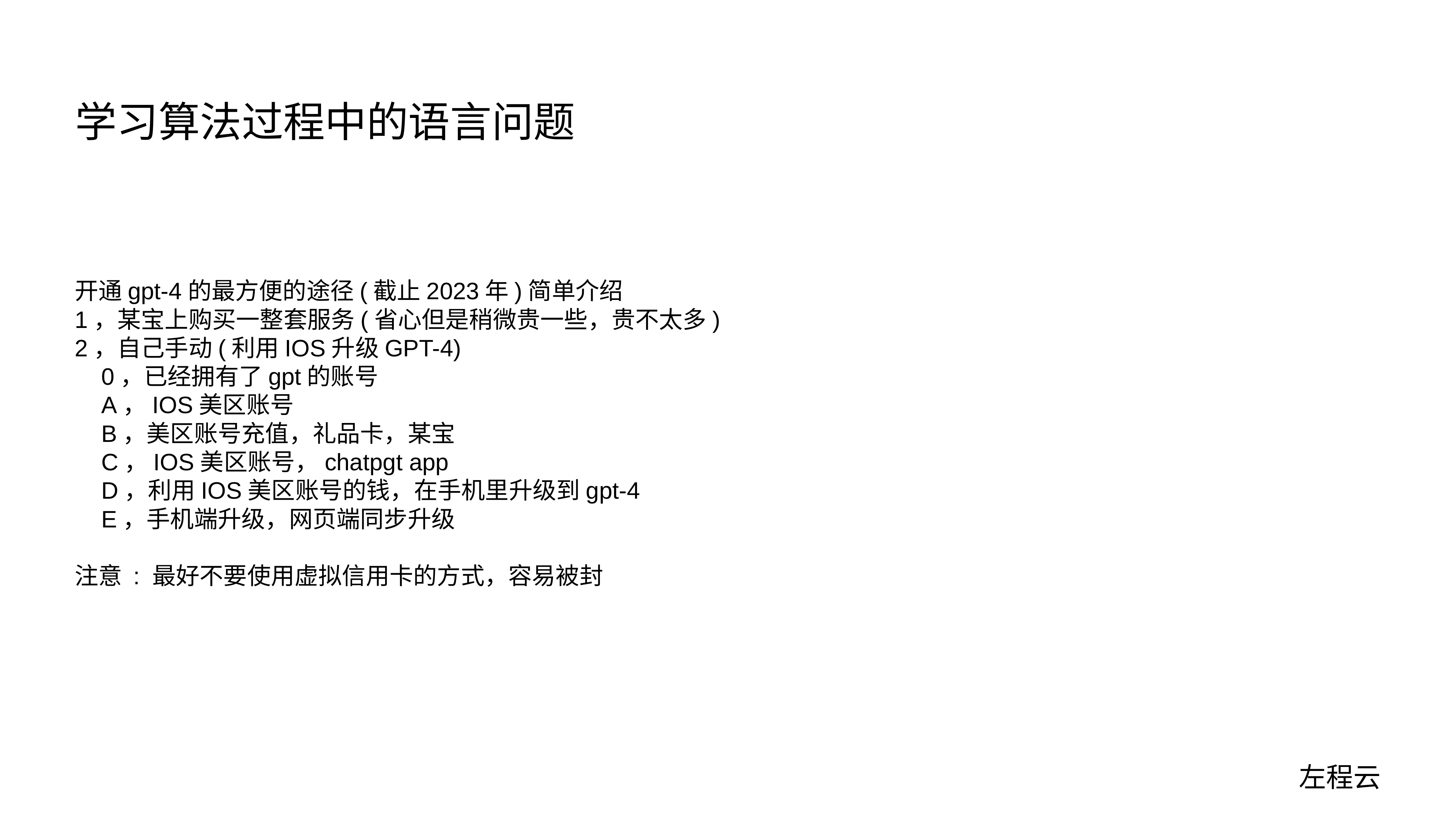

# 学习算法过程中的语言问题
开通gpt-4的最方便的途径(截止2023年)简单介绍
1，某宝上购买一整套服务(省心但是稍微贵一些，贵不太多)
2，自己手动(利用IOS升级GPT-4)
    0，已经拥有了gpt的账号
    A，IOS美区账号
    B，美区账号充值，礼品卡，某宝
    C，IOS美区账号，chatpgt app
    D，利用IOS美区账号的钱，在手机里升级到gpt-4
    E，手机端升级，网页端同步升级

注意 : 最好不要使用虚拟信用卡的方式，容易被封
左程云